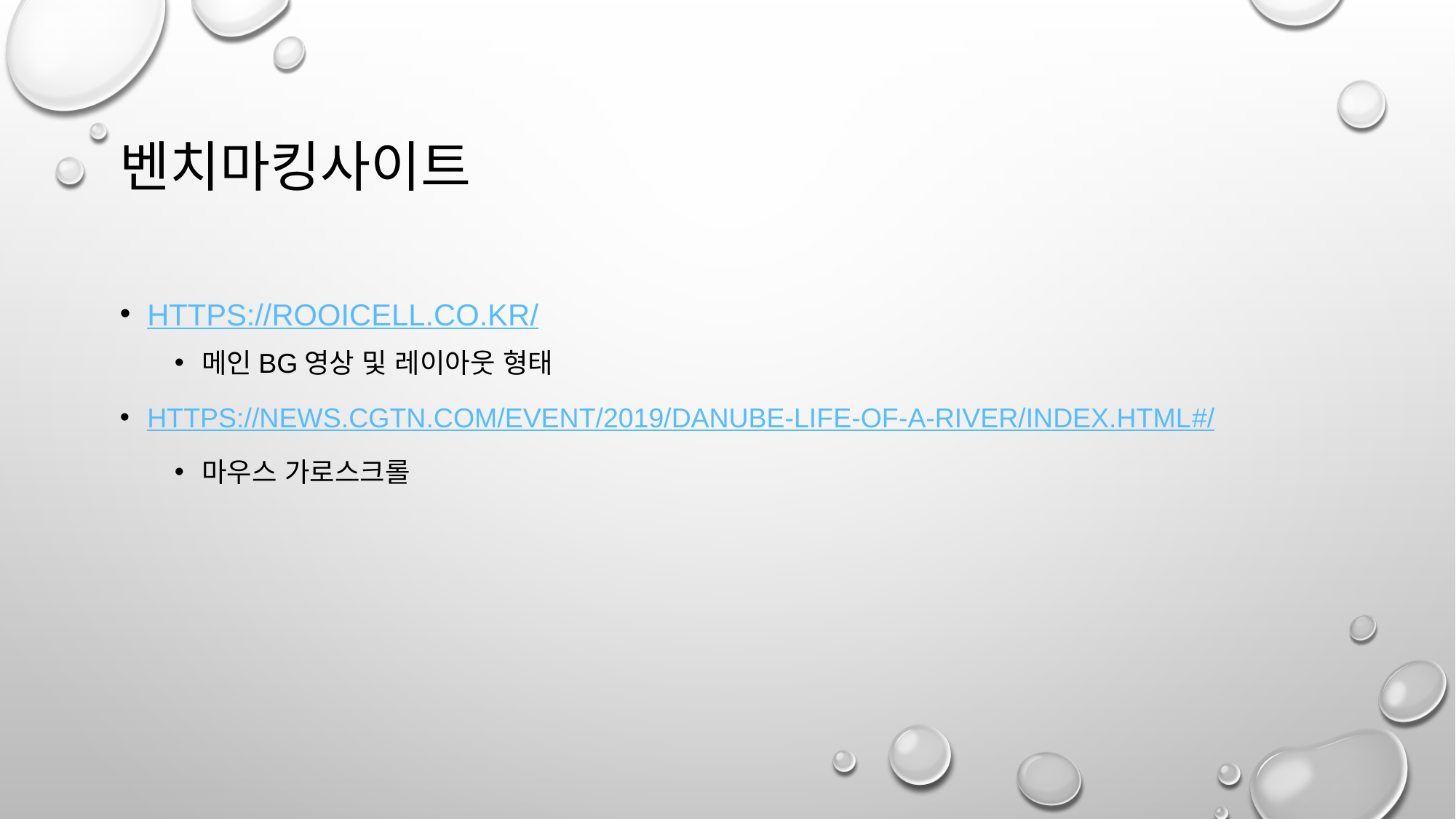

# 벤치마킹사이트
https://rooicell.co.kr/
메인bg영상 및 레이아웃 형태
https://news.cgtn.com/event/2019/danube-life-of-a-river/index.html#/
마우스 가로스크롤